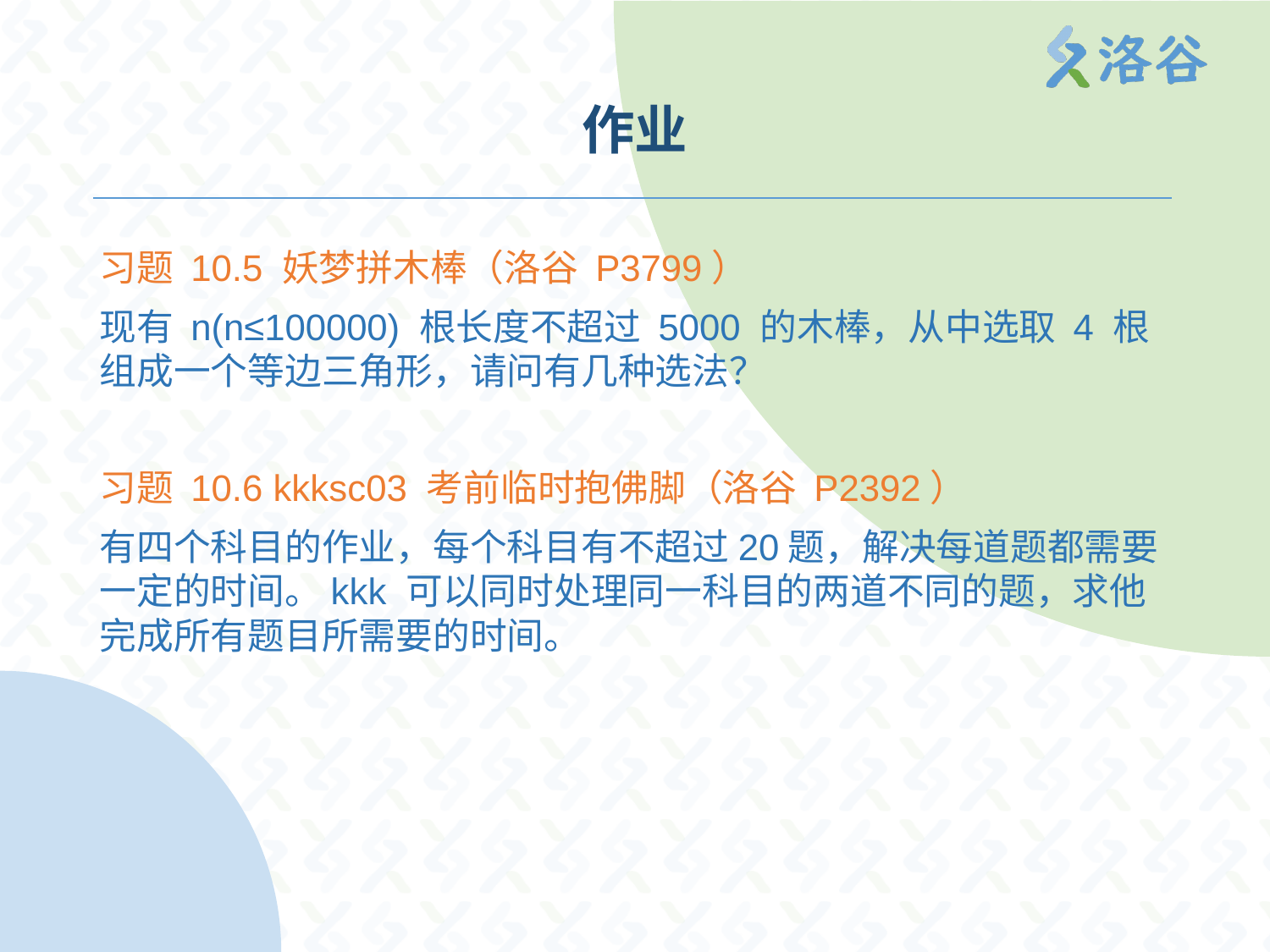

# 作业
习题 10.5 妖梦拼木棒（洛谷 P3799）
现有 n(n≤100000) 根长度不超过 5000 的木棒，从中选取 4 根组成一个等边三角形，请问有几种选法？

习题 10.6 kkksc03 考前临时抱佛脚（洛谷 P2392）
有四个科目的作业，每个科目有不超过20题，解决每道题都需要一定的时间。kkk 可以同时处理同一科目的两道不同的题，求他完成所有题目所需要的时间。